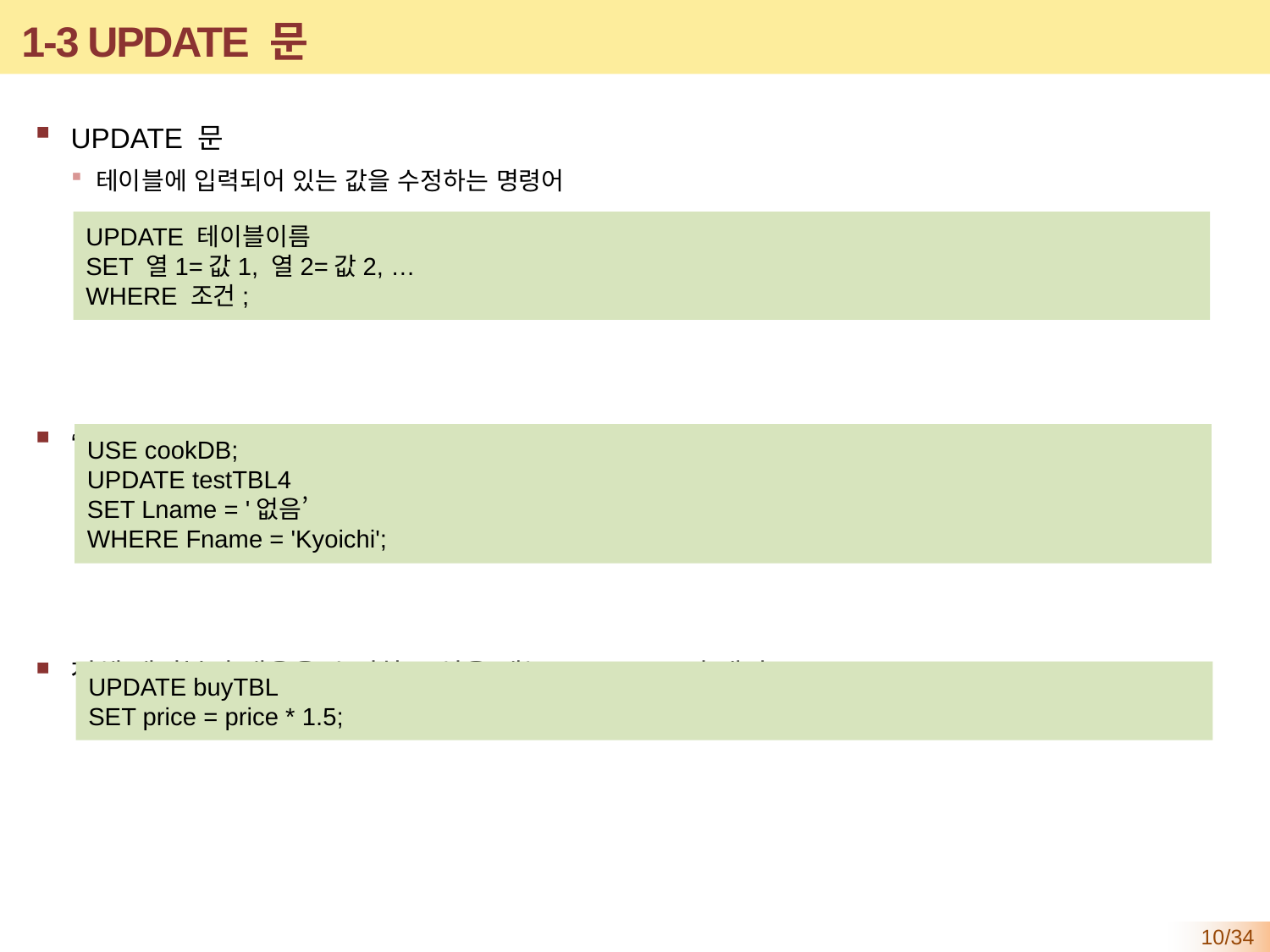

# 1-3 UPDATE 문
UPDATE 문
테이블에 입력되어 있는 값을 수정하는 명령어

‘ Kyoichi’의 Lname을 ‘없음’으로 수정

전체 테이블의 내용을 수정하고 싶을 때는 WHERE 절 생략

UPDATE 테이블이름
SET 열1=값1, 열2=값2, …
WHERE 조건;
USE cookDB;
UPDATE testTBL4
SET Lname = '없음’
WHERE Fname = 'Kyoichi';
UPDATE buyTBL
SET price = price * 1.5;